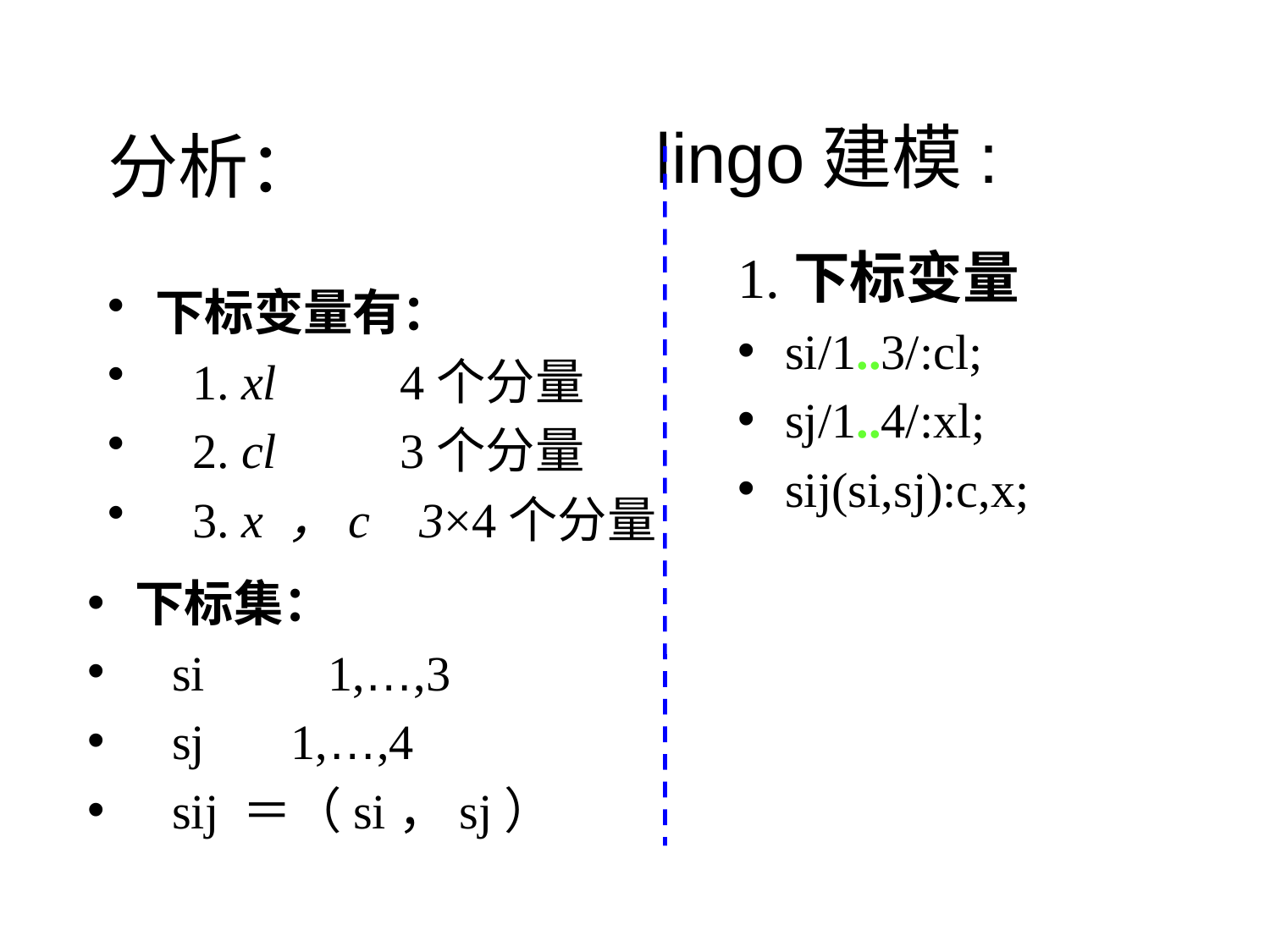

# 分析：
lingo建模:

1.下标变量
si/1..3/:cl;
sj/1..4/:xl;
sij(si,sj):c,x;

下标变量有：
   1. xl          4个分量
   2. cl          3个分量
   3. x ，c    3×4个分量

下标集：
   si          1,…,3
   sj       1,…,4
   sij ＝（si，sj）